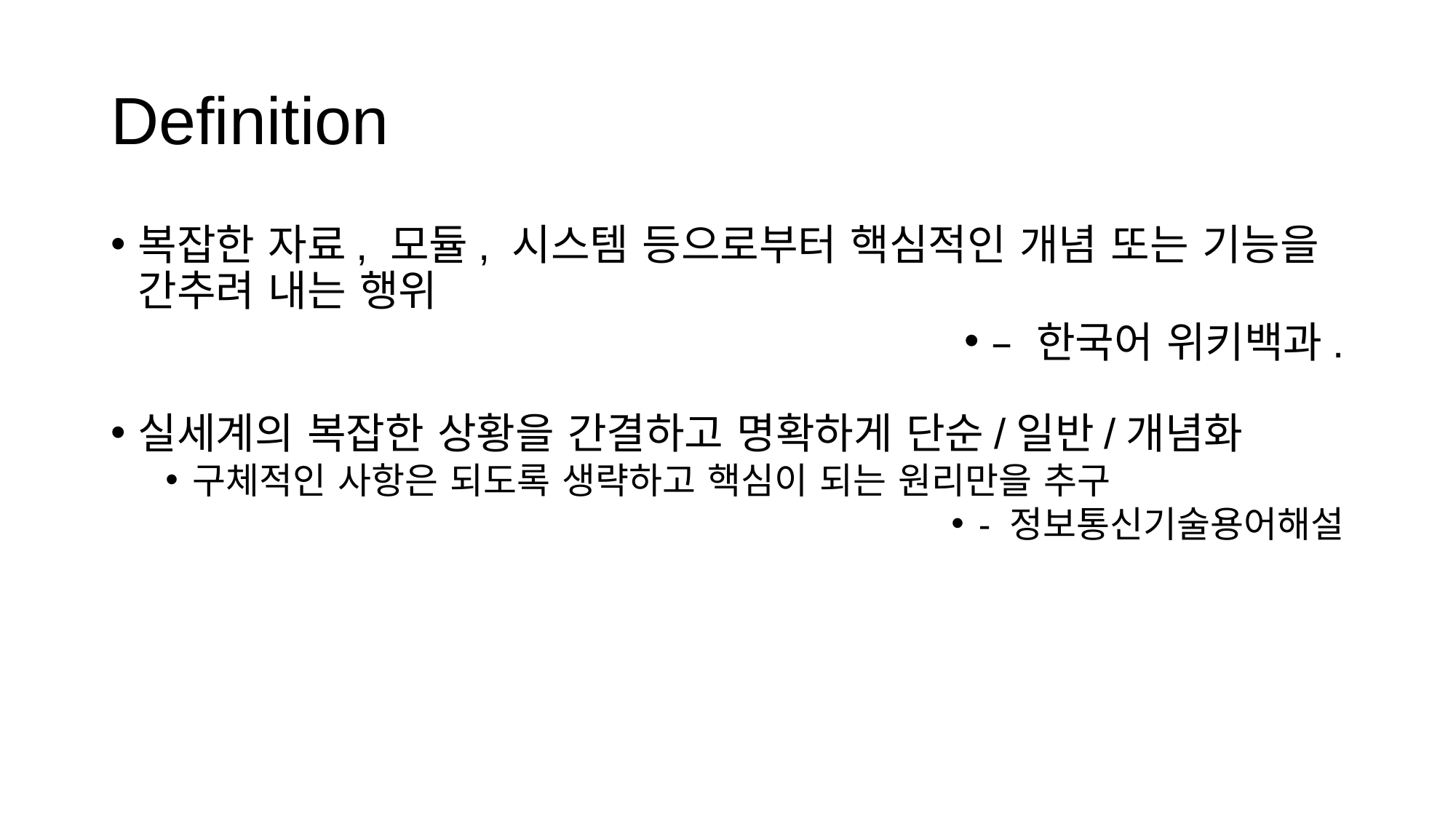

Definition
복잡한 자료, 모듈, 시스템 등으로부터 핵심적인 개념 또는 기능을 간추려 내는 행위
– 한국어 위키백과.

실세계의 복잡한 상황을 간결하고 명확하게 단순/일반/개념화
구체적인 사항은 되도록 생략하고 핵심이 되는 원리만을 추구
- 정보통신기술용어해설